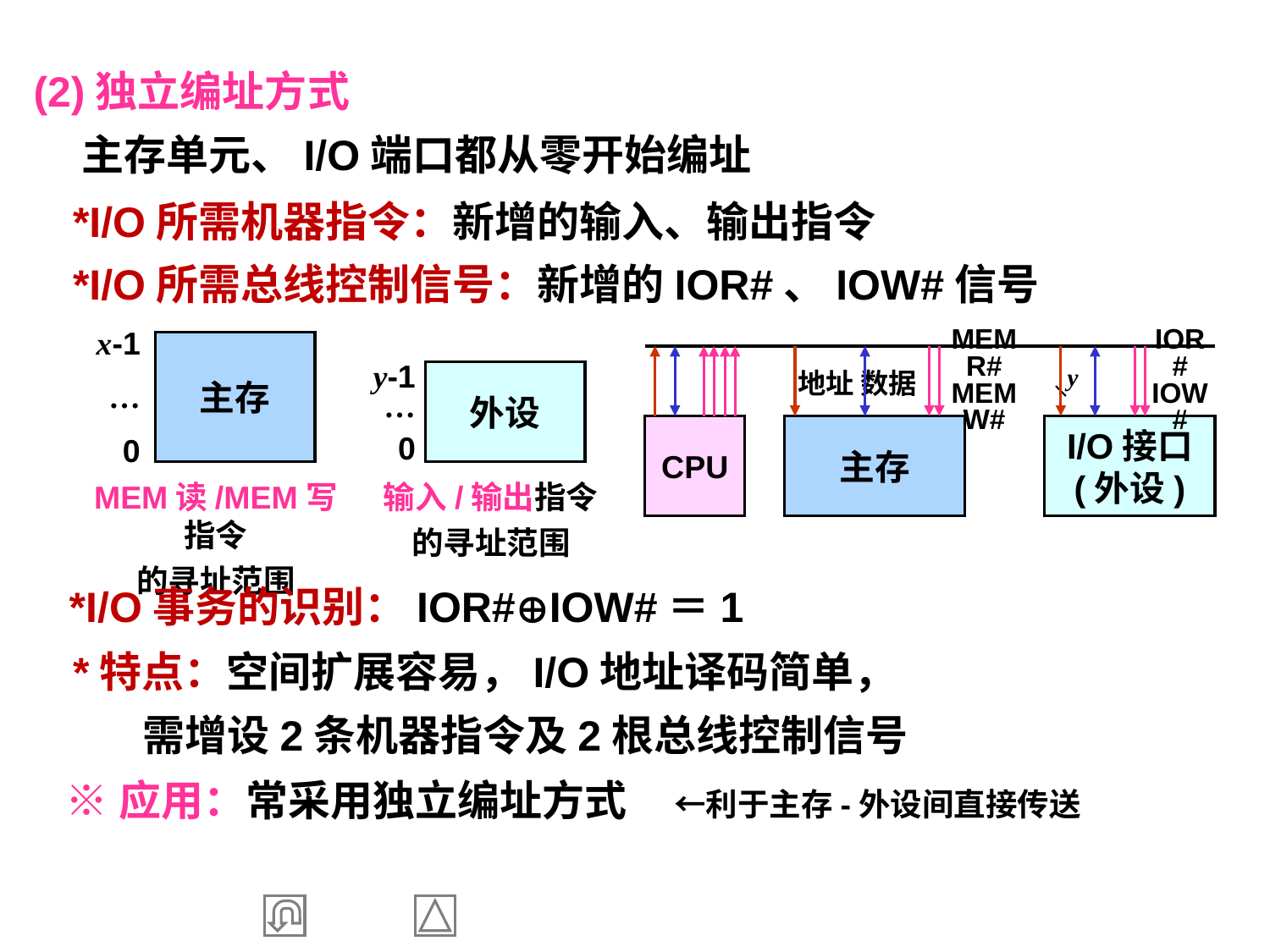

(2)独立编址方式
    主存单元、I/O端口都从零开始编址
   *I/O所需机器指令：新增的输入、输出指令
   *I/O所需总线控制信号：新增的IOR#、IOW#信号
x-1
…
0
主存
y-1
…
0
外设
MEMR#
MEMW#
IOR#
IOW#
y
地址 数据
CPU
主存
I/O接口
(外设)
MEM读/MEM写指令
的寻址范围
输入/输出指令
的寻址范围
   *I/O事务的识别：IOR#⊕IOW#＝1
   *特点：空间扩展容易，I/O地址译码简单，
          需增设2条机器指令及2根总线控制信号
   ※应用：常采用独立编址方式     ←利于主存-外设间直接传送

8